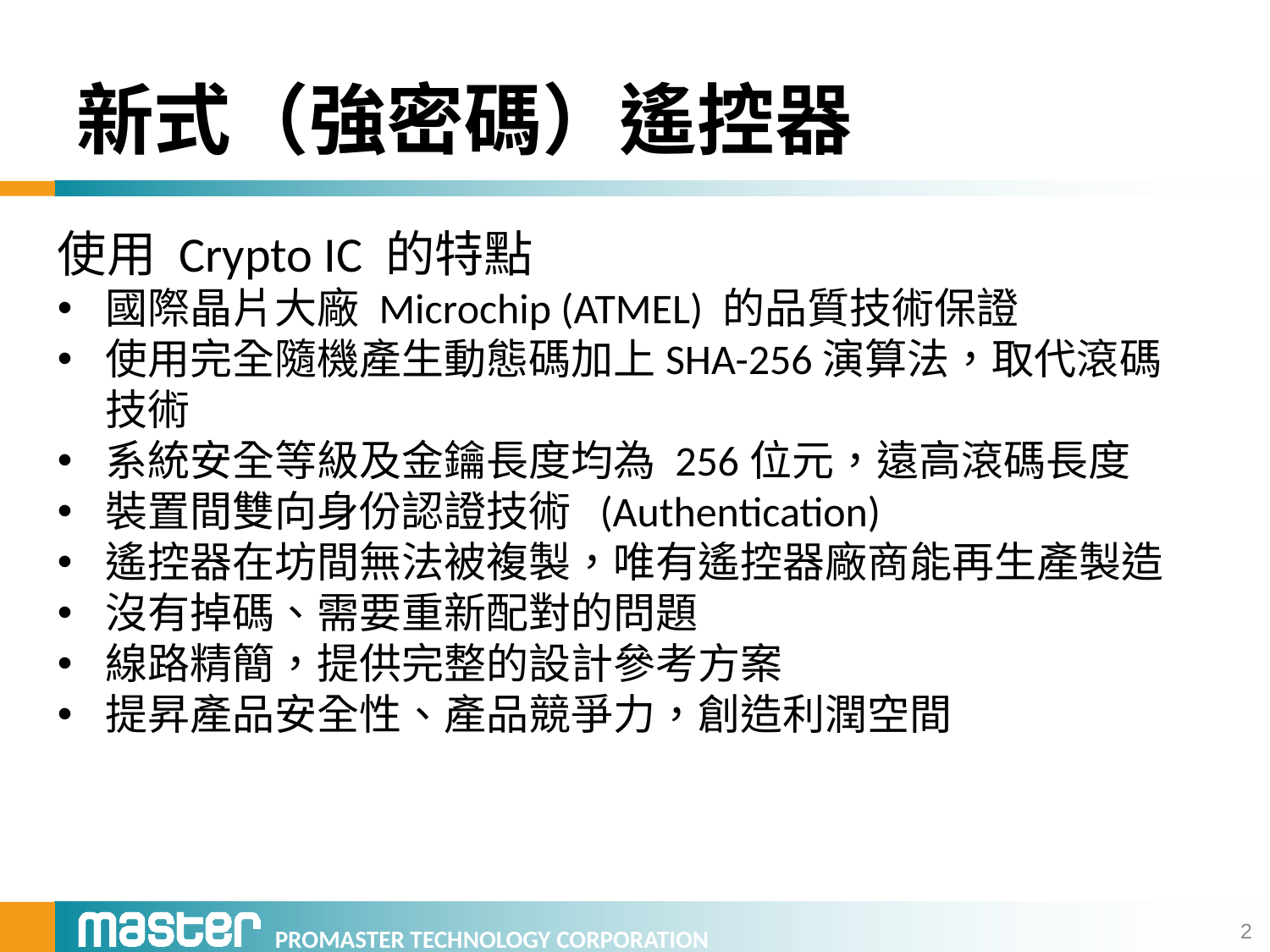

# 新式（強密碼）遙控器
使用 Crypto IC 的特點
國際晶片大廠 Microchip (ATMEL) 的品質技術保證
使用完全隨機產生動態碼加上SHA-256演算法，取代滾碼技術
系統安全等級及金鑰長度均為 256位元，遠高滾碼長度
裝置間雙向身份認證技術  (Authentication)
遙控器在坊間無法被複製，唯有遙控器廠商能再生產製造
沒有掉碼、需要重新配對的問題
線路精簡，提供完整的設計參考方案
提昇產品安全性、產品競爭力，創造利潤空間
2